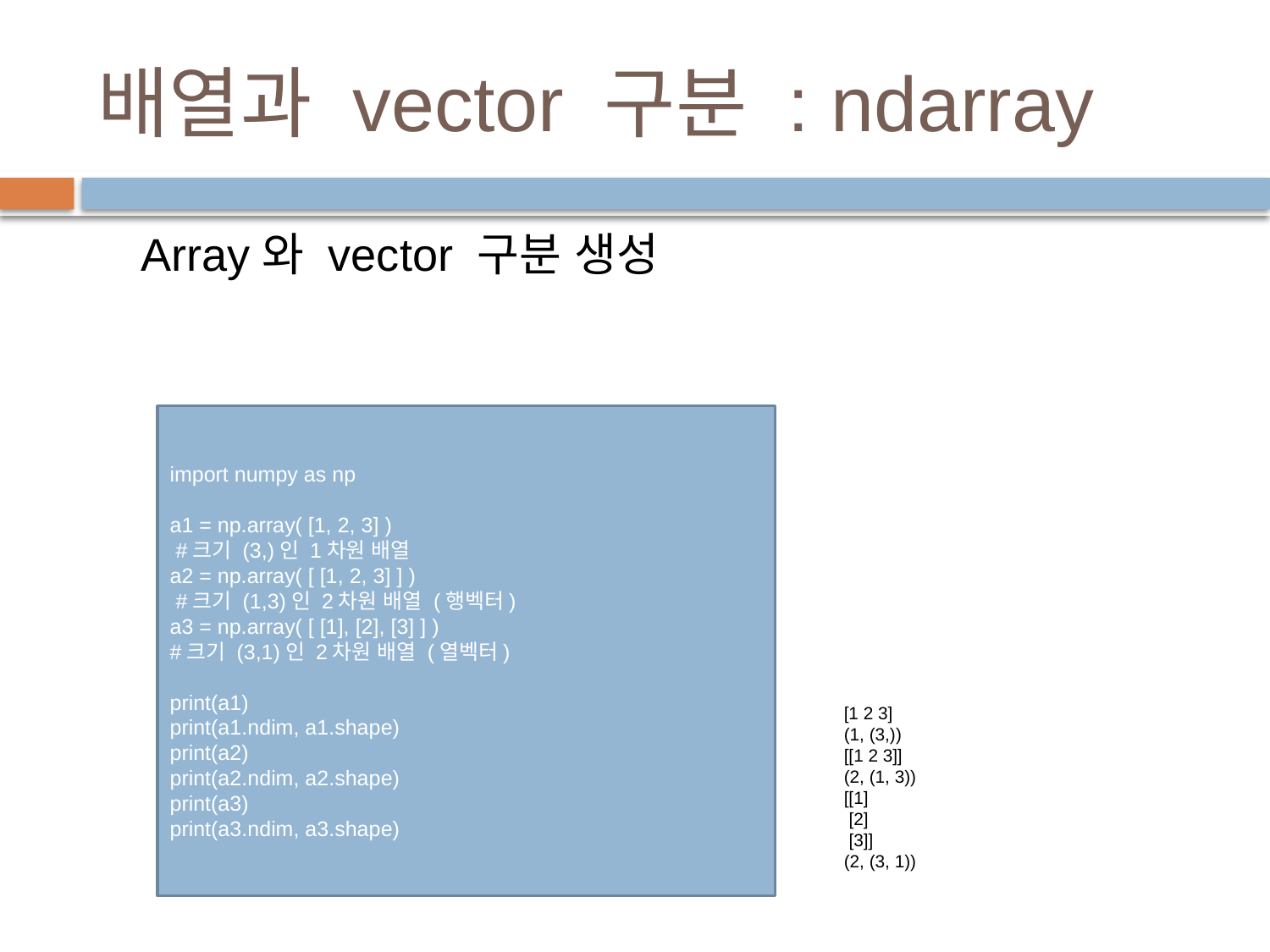

# 배열과 vector 구분 : ndarray
Array와 vector 구분 생성
import numpy as np

a1 = np.array( [1, 2, 3] )
 #크기 (3,)인 1차원 배열
a2 = np.array( [ [1, 2, 3] ] )
 #크기 (1,3)인 2차원 배열 (행벡터)
a3 = np.array( [ [1], [2], [3] ] )
#크기 (3,1)인 2차원 배열 (열벡터)

print(a1)
print(a1.ndim, a1.shape)
print(a2)
print(a2.ndim, a2.shape)
print(a3)
print(a3.ndim, a3.shape)
[1 2 3]
(1, (3,))
[[1 2 3]]
(2, (1, 3))
[[1]
 [2]
 [3]]
(2, (3, 1))